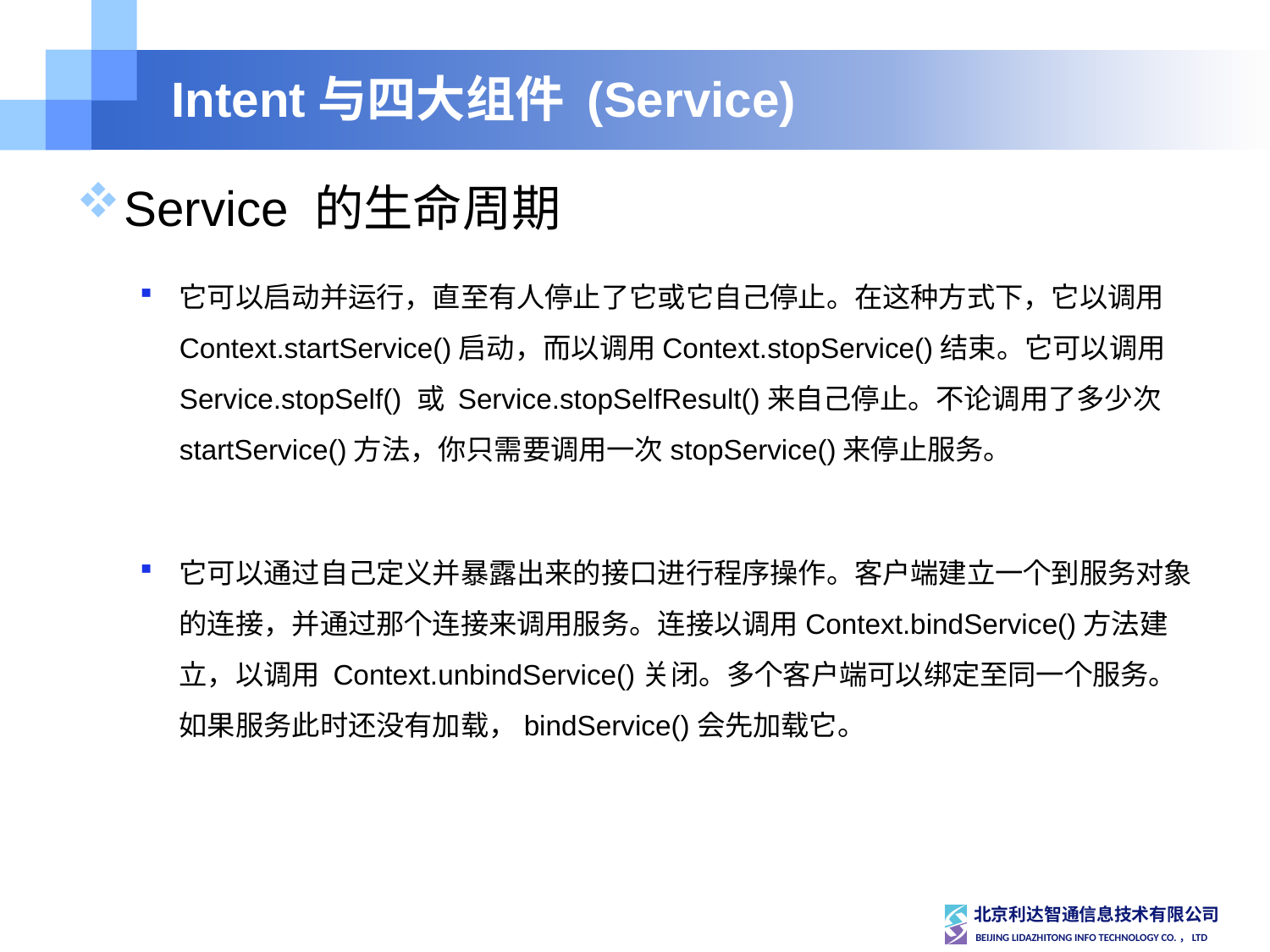

# Intent与四大组件 (Service)
Service 的生命周期
它可以启动并运行，直至有人停止了它或它自己停止。在这种方式下，它以调用Context.startService()启动，而以调用Context.stopService()结束。它可以调用Service.stopSelf() 或 Service.stopSelfResult()来自己停止。不论调用了多少次startService()方法，你只需要调用一次stopService()来停止服务。

它可以通过自己定义并暴露出来的接口进行程序操作。客户端建立一个到服务对象的连接，并通过那个连接来调用服务。连接以调用Context.bindService()方法建立，以调用 Context.unbindService()关闭。多个客户端可以绑定至同一个服务。如果服务此时还没有加载，bindService()会先加载它。